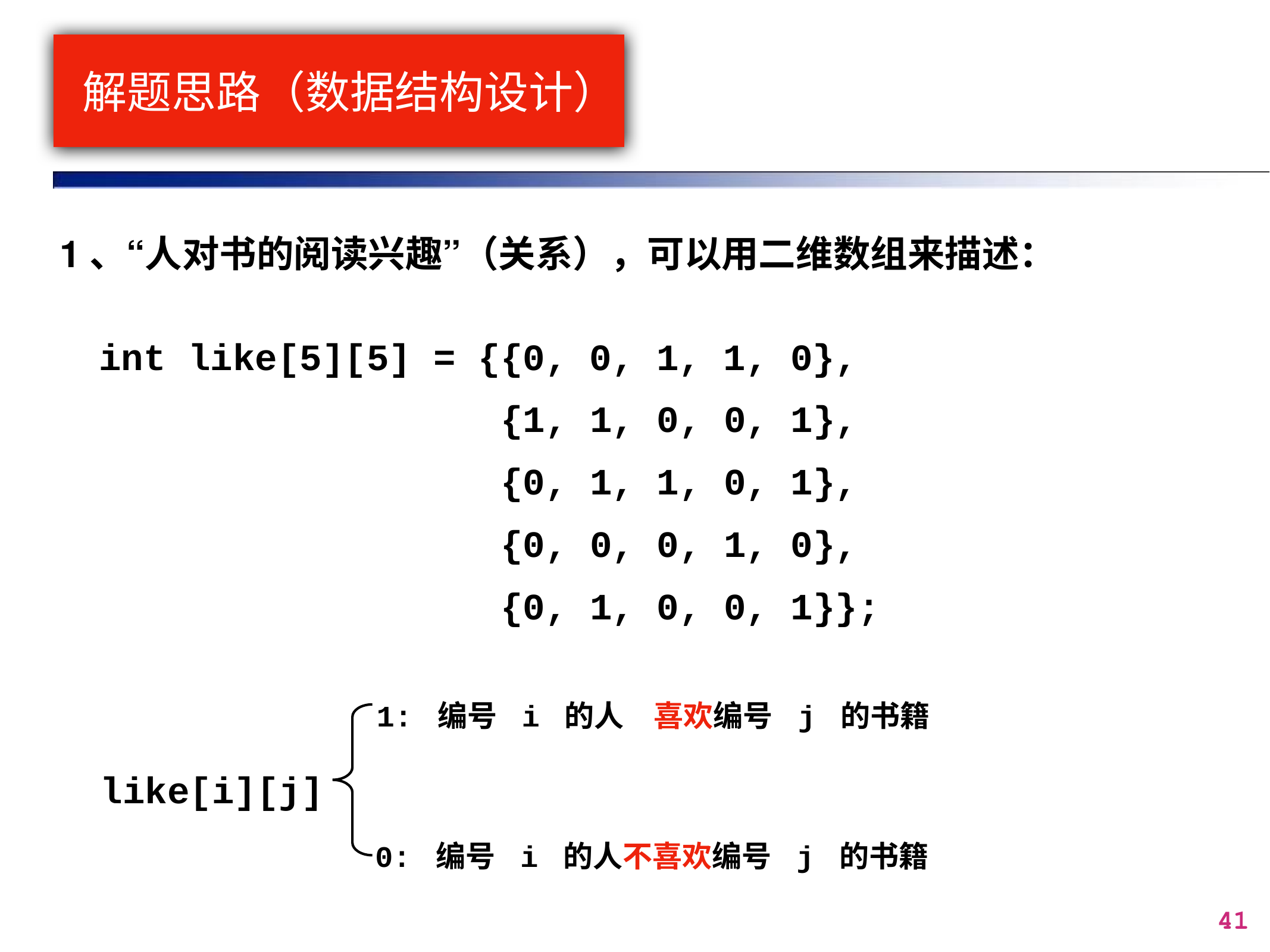

# 解题思路（数据结构设计）
1、“人对书的阅读兴趣”（关系），可以用二维数组来描述：
int like[5][5] = {{0, 0, 1, 1, 0},
                  {1, 1, 0, 0, 1},
                  {0, 1, 1, 0, 1},
                  {0, 0, 0, 1, 0},
                  {0, 1, 0, 0, 1}};
1: 编号 i 的人不喜欢编号 j 的书籍

like[i][j]
0: 编号 i 的人不喜欢编号 j 的书籍
41